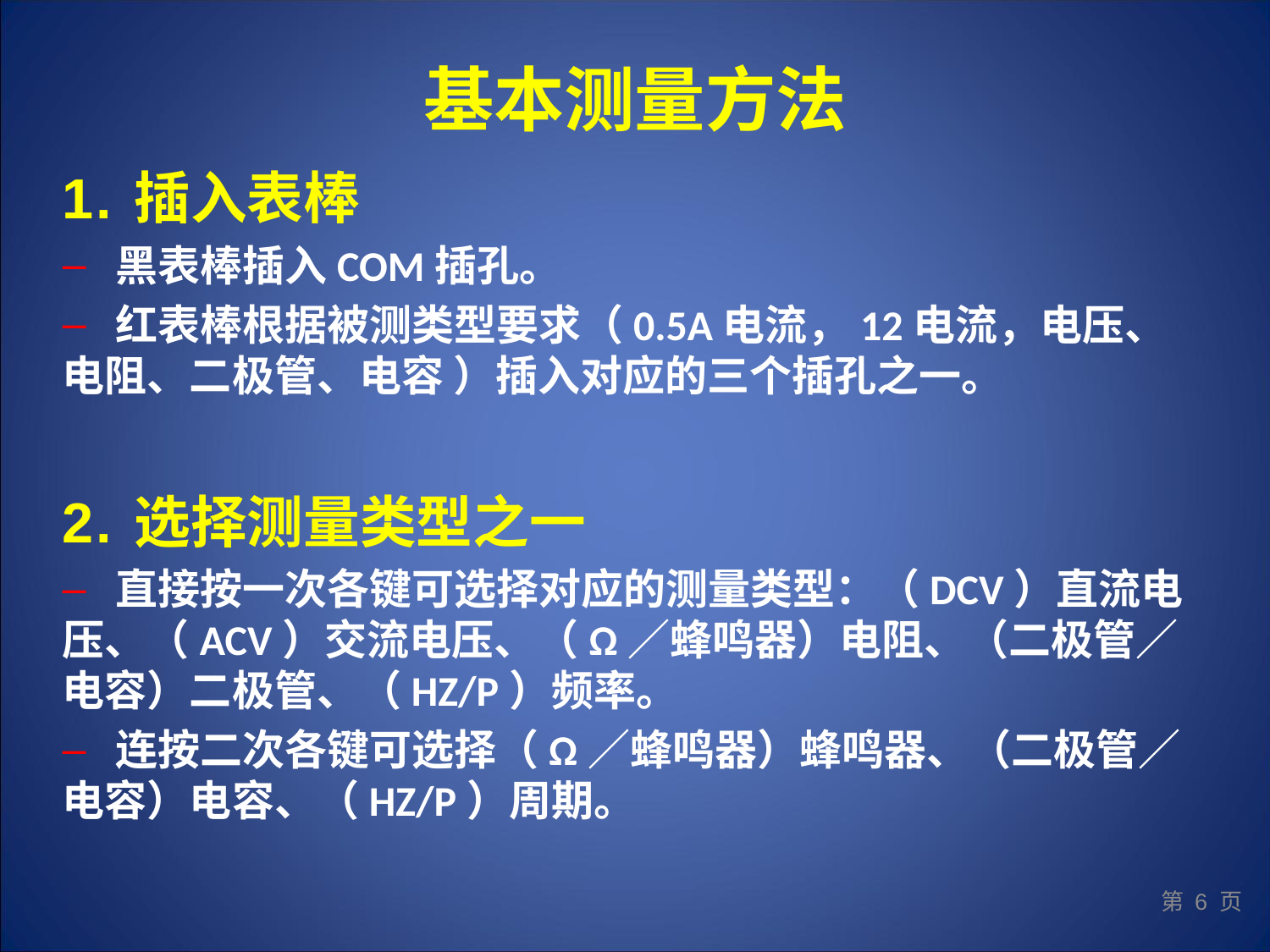

# 基本测量方法
插入表棒
  黑表棒插入COM插孔。
  红表棒根据被测类型要求（0.5A电流，12电流，电压、电阻、二极管、电容 ）插入对应的三个插孔之一。

选择测量类型之一
  直接按一次各键可选择对应的测量类型：（DCV）直流电压、（ACV）交流电压、（Ω／蜂鸣器）电阻、（二极管／电容）二极管、（HZ/P）频率。
  连按二次各键可选择（Ω／蜂鸣器）蜂鸣器、（二极管／电容）电容、（HZ/P）周期。

第 6 页